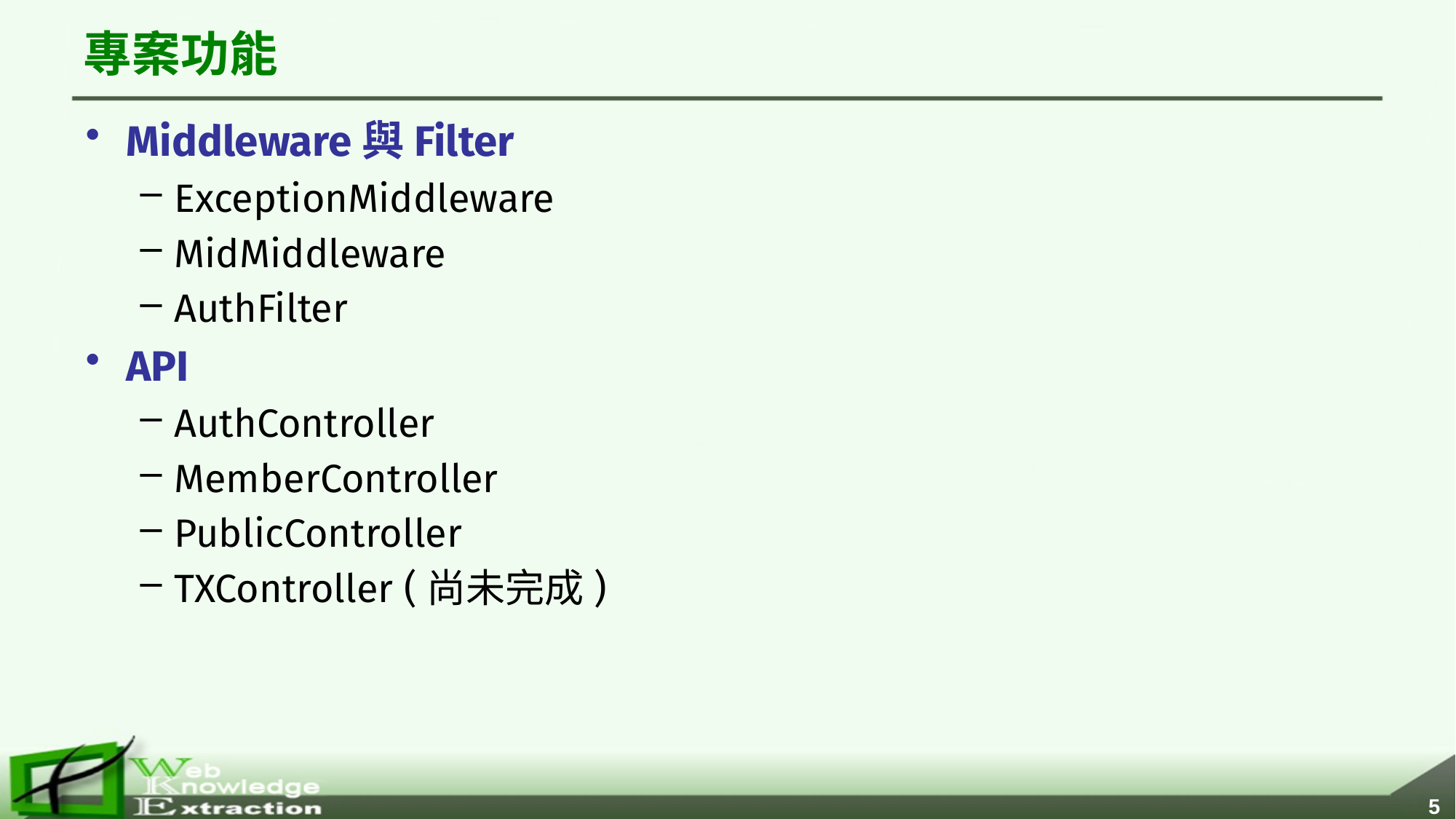

# 專案功能
Middleware與Filter
ExceptionMiddleware
MidMiddleware
AuthFilter
API
AuthController
MemberController
PublicController
TXController (尚未完成)
5